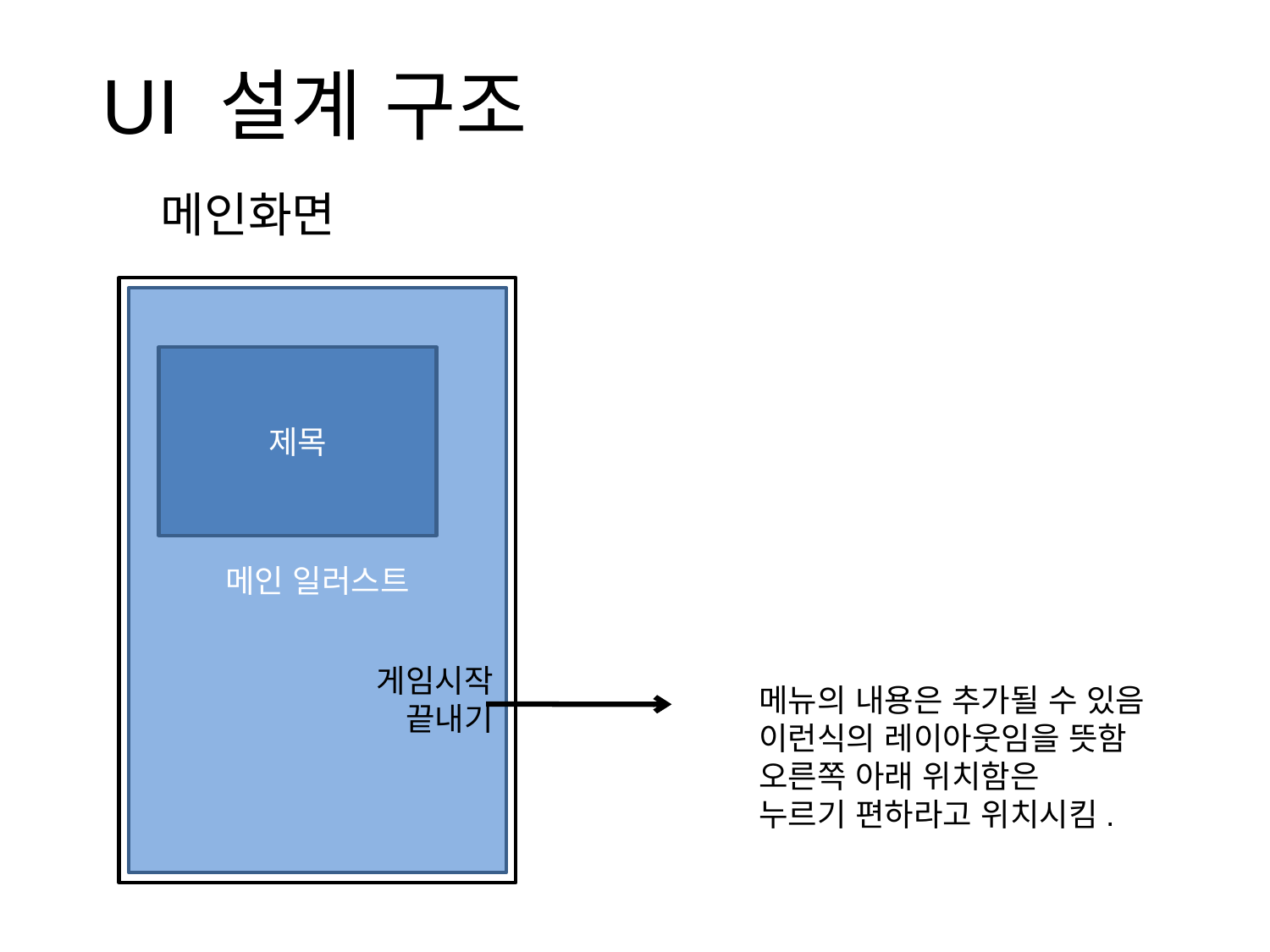

# UI 설계 구조
메인화면

메인 일러스트
제목
게임시작
끝내기
메뉴의 내용은 추가될 수 있음
이런식의 레이아웃임을 뜻함
오른쪽 아래 위치함은
누르기 편하라고 위치시킴.